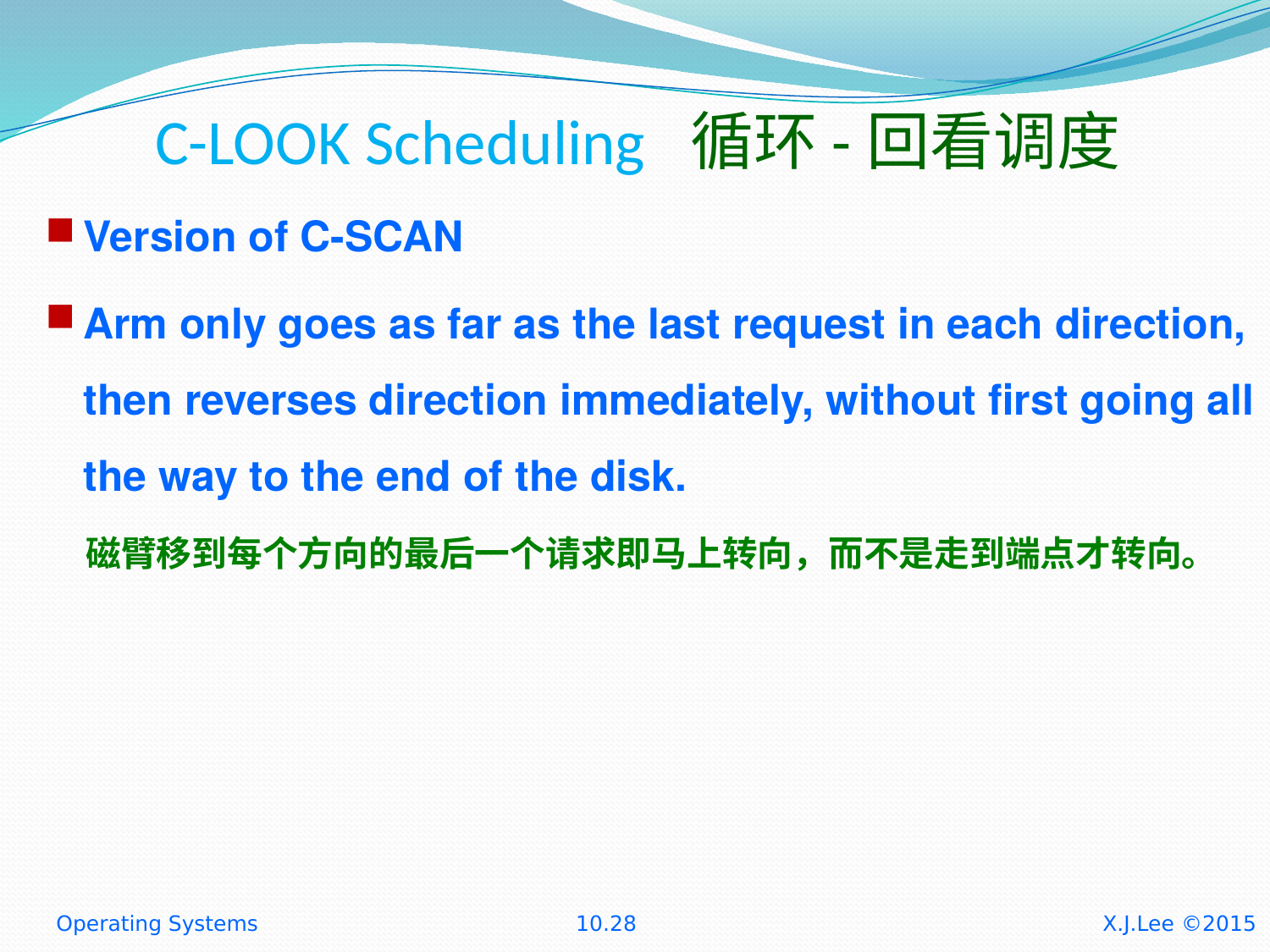

# C-LOOK Scheduling  循环-回看调度
Version of C-SCAN
Arm only goes as far as the last request in each direction, then reverses direction immediately, without first going all the way to the end of the disk.
    磁臂移到每个方向的最后一个请求即马上转向，而不是走到端点才转向。
Operating Systems
10.28
X.J.Lee ©2015